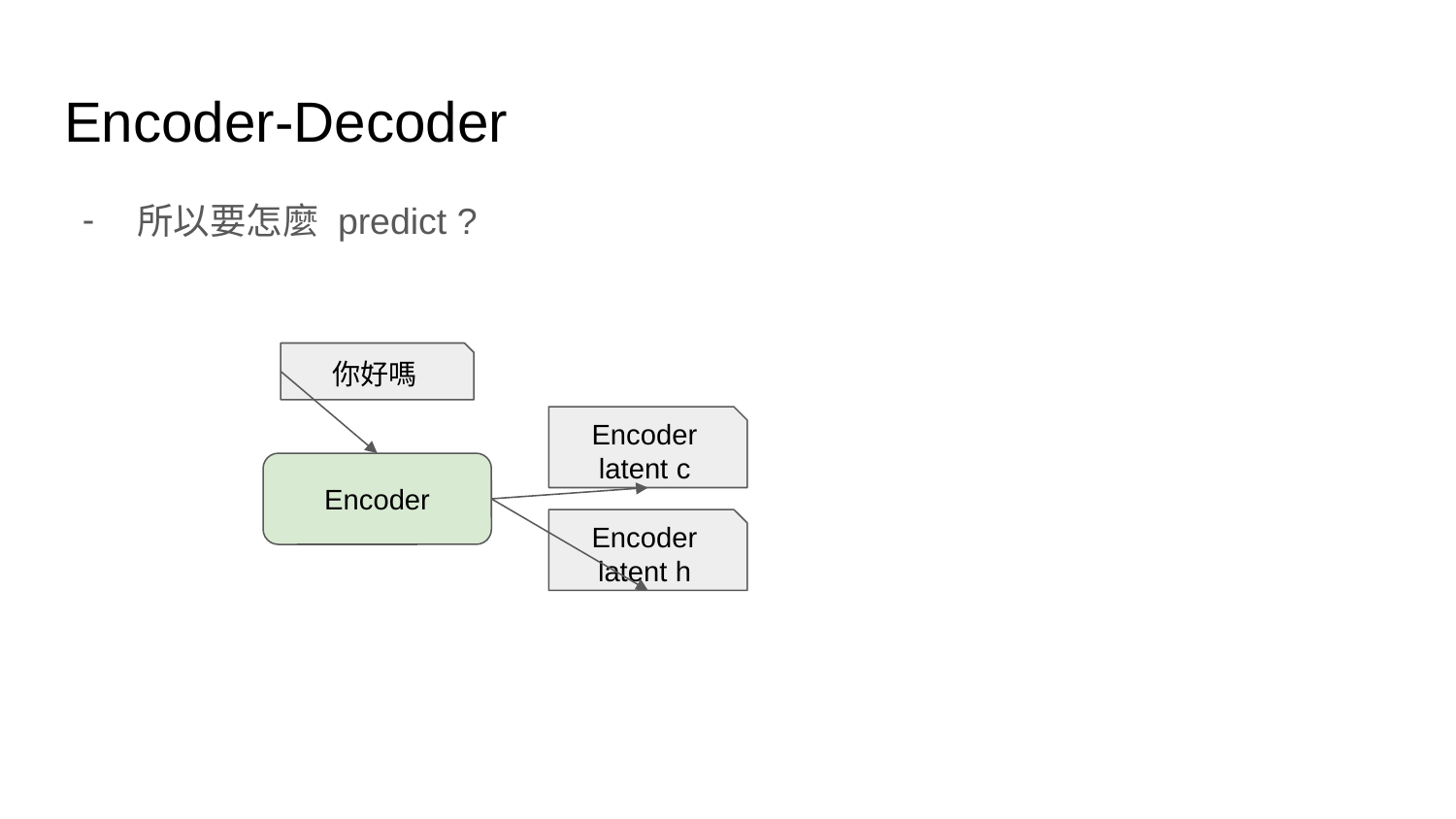

# Encoder-Decoder
所以要怎麼 predict ?

你好嗎
Encoder
latent c
Encoder
Encoder
latent h